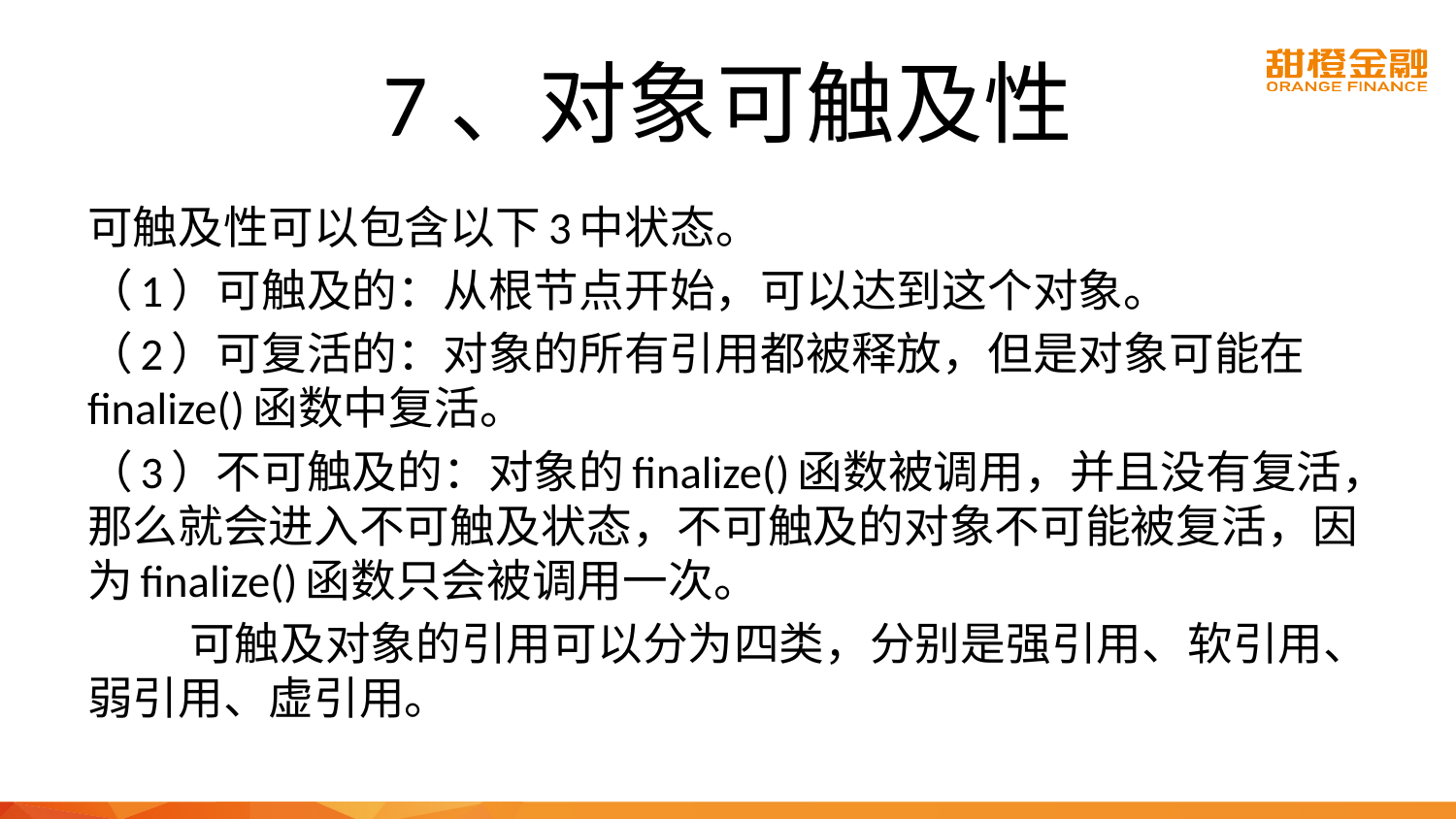

# 7、对象可触及性
可触及性可以包含以下3中状态。
（1）可触及的：从根节点开始，可以达到这个对象。
（2）可复活的：对象的所有引用都被释放，但是对象可能在finalize()函数中复活。
（3）不可触及的：对象的finalize()函数被调用，并且没有复活，那么就会进入不可触及状态，不可触及的对象不可能被复活，因为finalize()函数只会被调用一次。
	可触及对象的引用可以分为四类，分别是强引用、软引用、弱引用、虚引用。